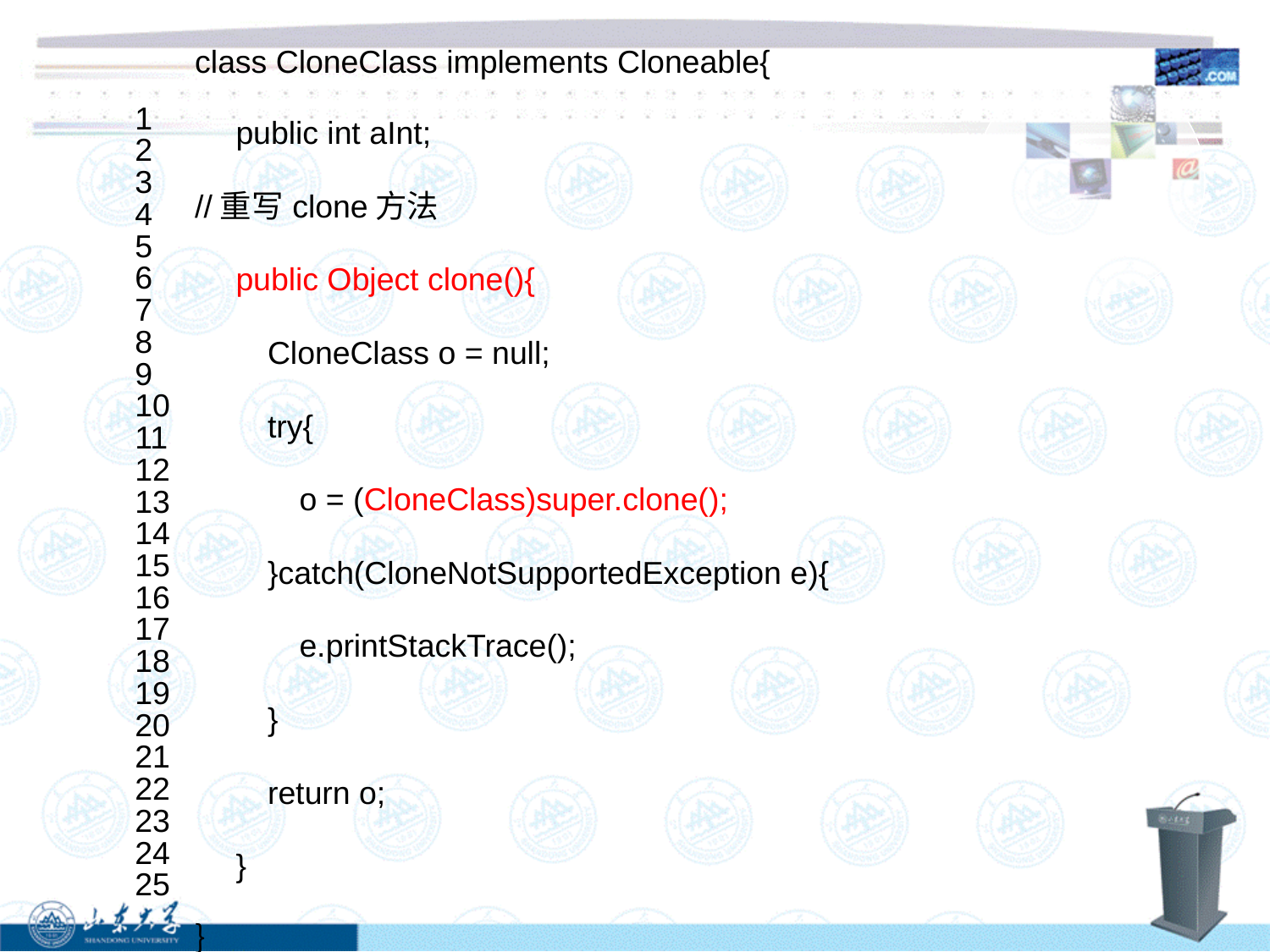

| 1 2 3 4 5 6 7 8 9 10 11 12 13 14 15 16 17 18 19 20 21 22 23 24 25 | class CloneClass implements Cloneable{   　public int aInt;   //重写clone方法   　public Object clone(){   　　CloneClass o = null;   　　try{   　　　o = (CloneClass)super.clone();   　　}catch(CloneNotSupportedException e){   　　　e.printStackTrace();   　　}   　　return o;   　}   ｝ |
| --- | --- |